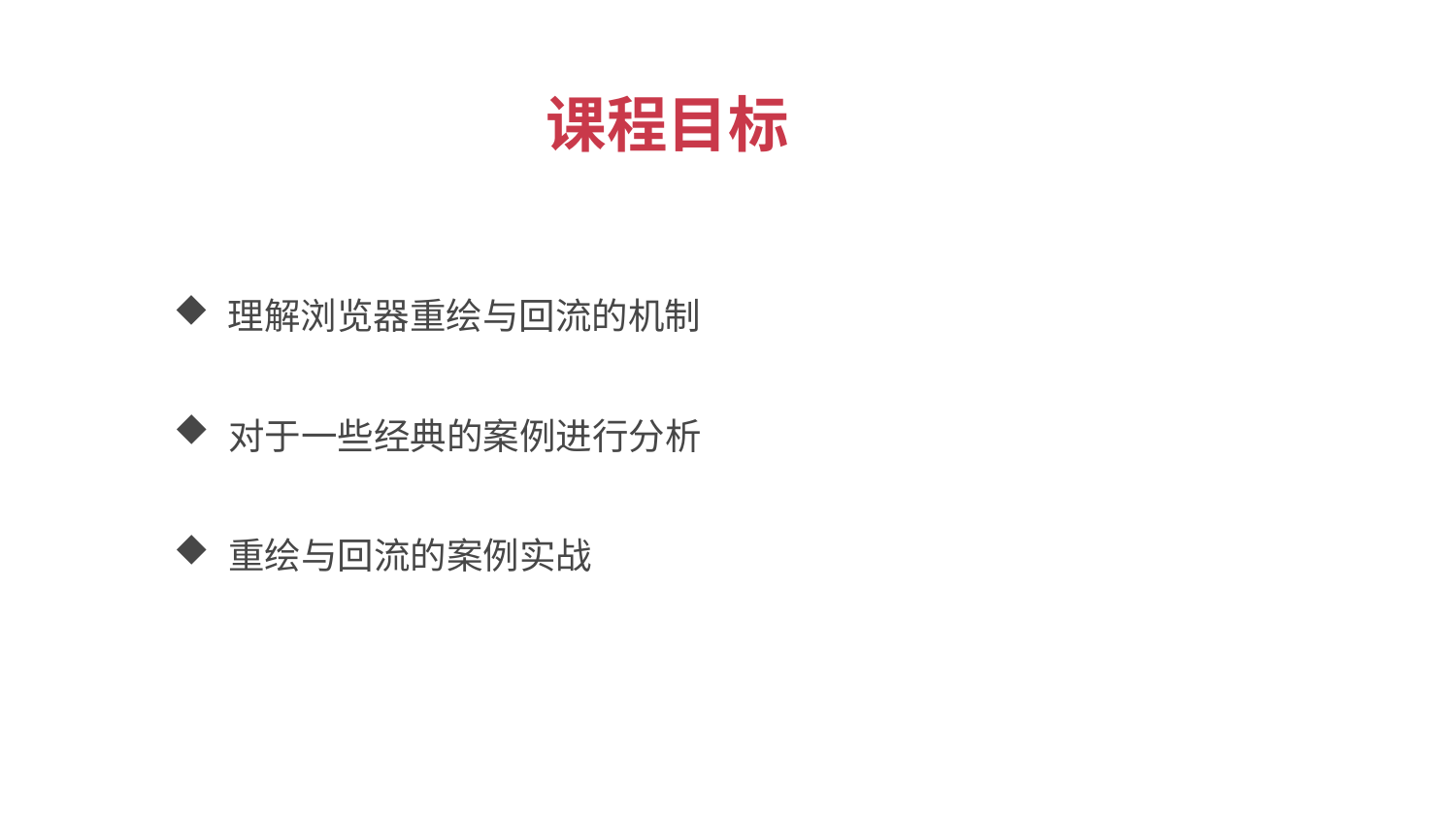

课程目标
理解浏览器重绘与回流的机制
对于一些经典的案例进行分析
重绘与回流的案例实战